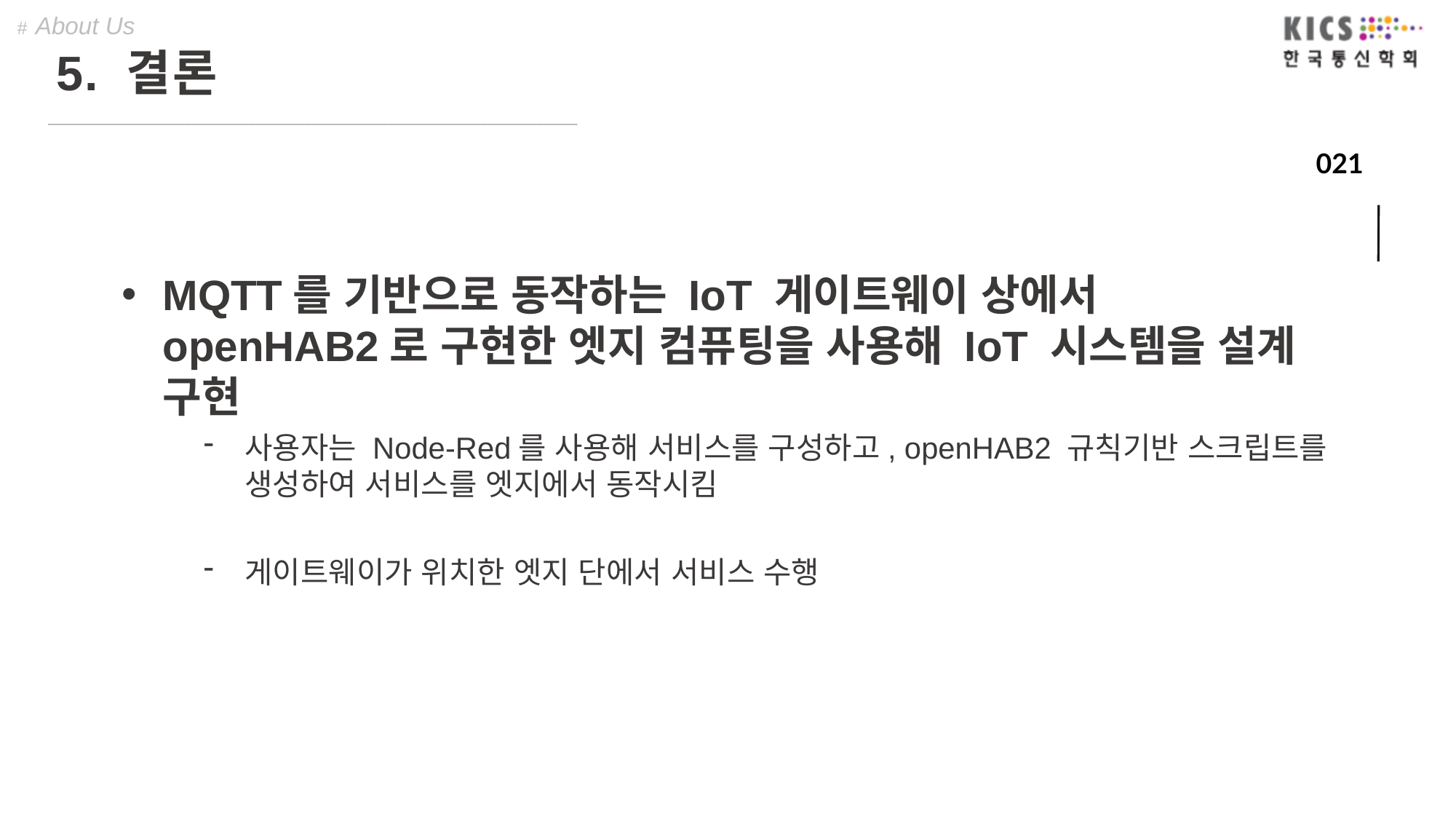

# About Us
5. 결론
_________________________________________________________
MQTT를 기반으로 동작하는 IoT 게이트웨이 상에서 openHAB2로 구현한 엣지 컴퓨팅을 사용해 IoT 시스템을 설계 구현
사용자는 Node-Red를 사용해 서비스를 구성하고, openHAB2 규칙기반 스크립트를 생성하여 서비스를 엣지에서 동작시킴

게이트웨이가 위치한 엣지 단에서 서비스 수행